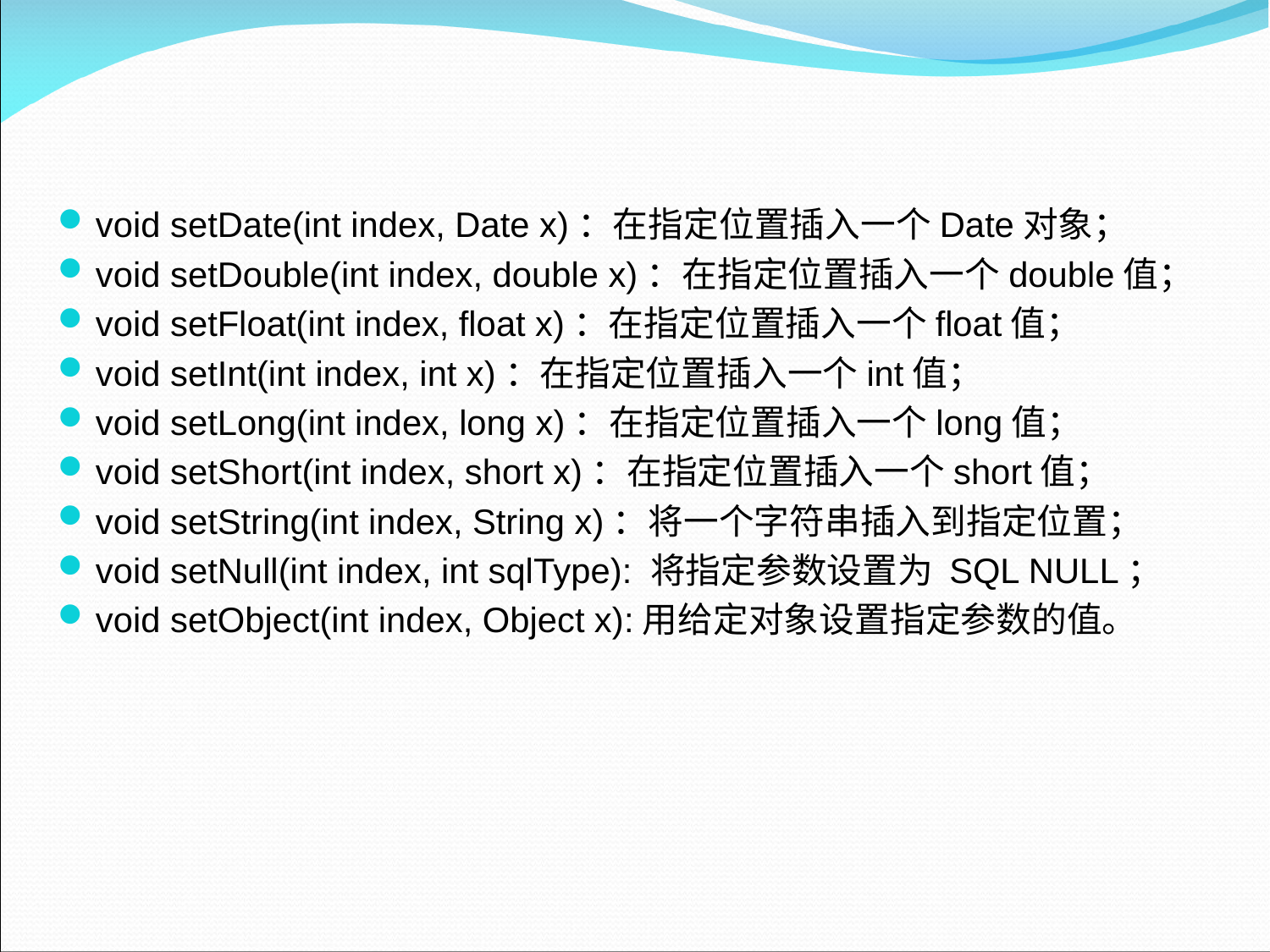

void setDate(int index, Date x)：在指定位置插入一个Date对象；
void setDouble(int index, double x)：在指定位置插入一个double值；
void setFloat(int index, float x)：在指定位置插入一个float值；
void setInt(int index, int x)：在指定位置插入一个int值；
void setLong(int index, long x)：在指定位置插入一个long值；
void setShort(int index, short x)：在指定位置插入一个short值；
void setString(int index, String x)：将一个字符串插入到指定位置；
void setNull(int index, int sqlType): 将指定参数设置为 SQL NULL；
void setObject(int index, Object x):用给定对象设置指定参数的值。